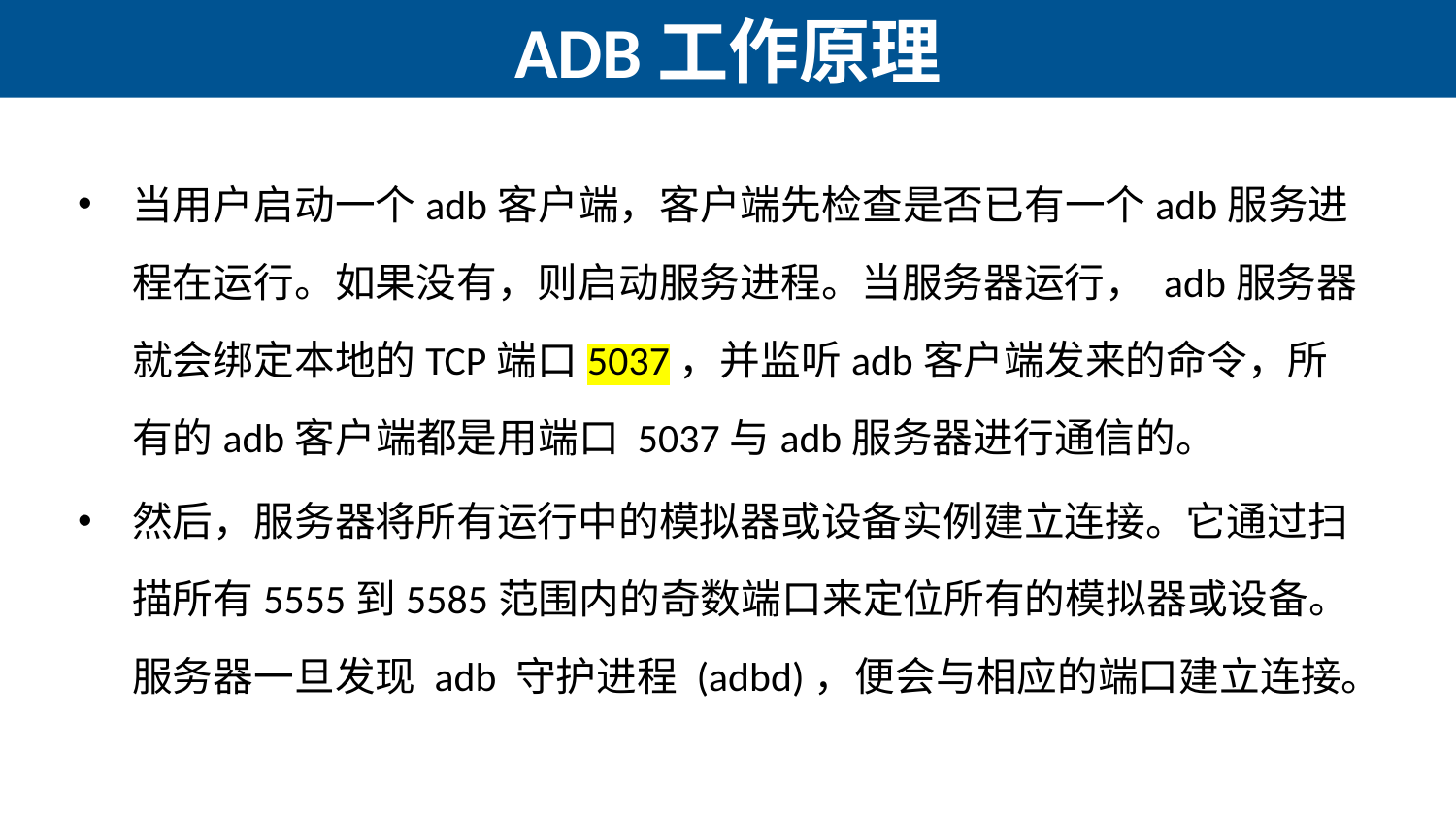

# ADB工作原理
当用户启动一个adb客户端，客户端先检查是否已有一个adb服务进程在运行。如果没有，则启动服务进程。当服务器运行， adb服务器就会绑定本地的TCP端口5037，并监听adb客户端发来的命令，所有的adb客户端都是用端口 5037与adb服务器进行通信的。
然后，服务器将所有运行中的模拟器或设备实例建立连接。它通过扫描所有5555到5585范围内的奇数端口来定位所有的模拟器或设备。服务器一旦发现 adb 守护进程 (adbd)，便会与相应的端口建立连接。